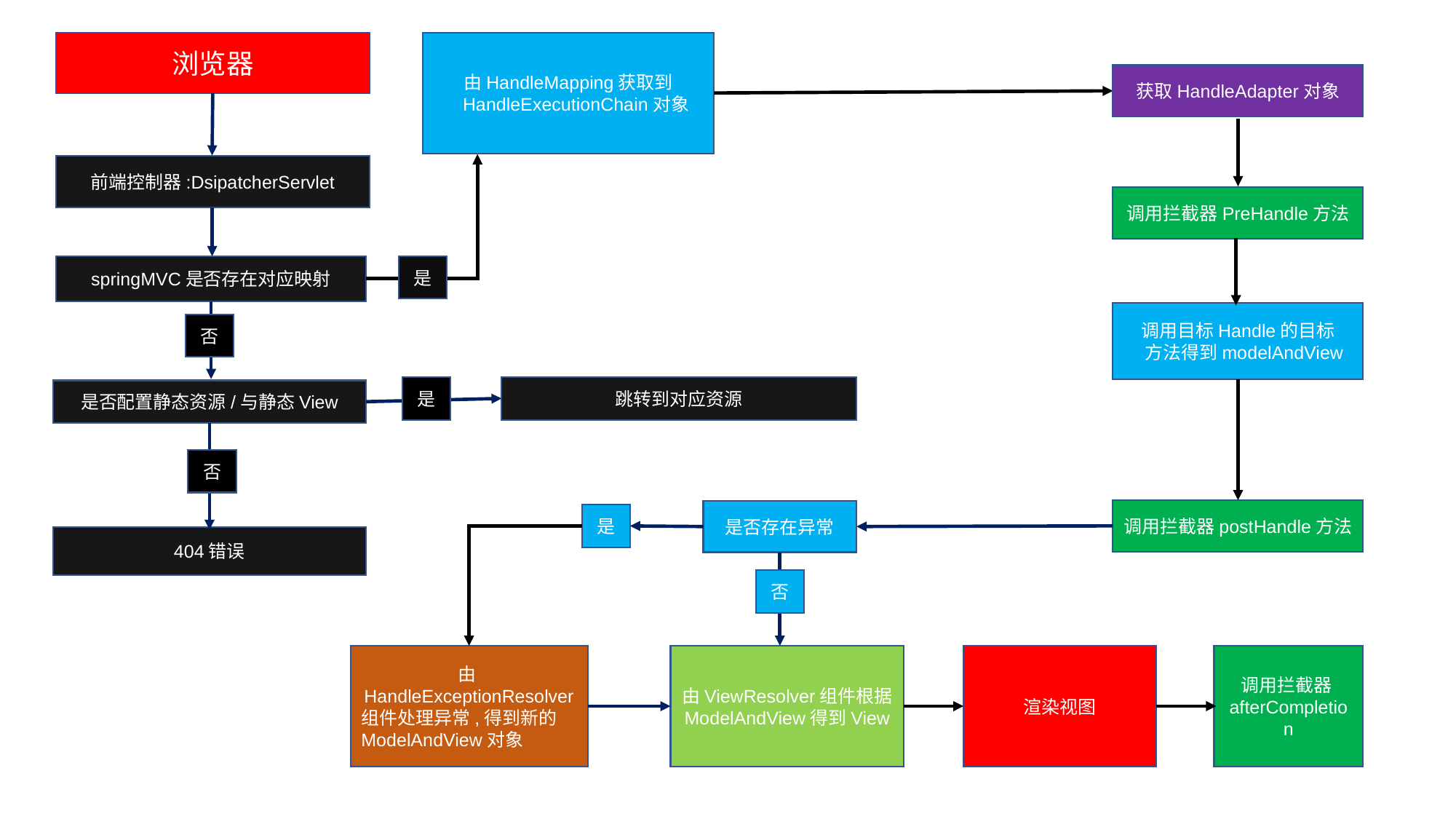

浏览器
由HandleMapping获取到
   HandleExecutionChain对象
获取HandleAdapter对象
前端控制器:DsipatcherServlet
调用拦截器PreHandle方法
springMVC是否存在对应映射
是
调用目标Handle的目标
  方法得到modelAndView
否
是
跳转到对应资源
是否配置静态资源/与静态View
否
调用拦截器postHandle方法
是否存在异常
是
404错误
否
调用拦截器afterCompletion
渲染视图
由HandleExceptionResolver
组件处理异常,得到新的ModelAndView对象
由ViewResolver组件根据
ModelAndView得到View